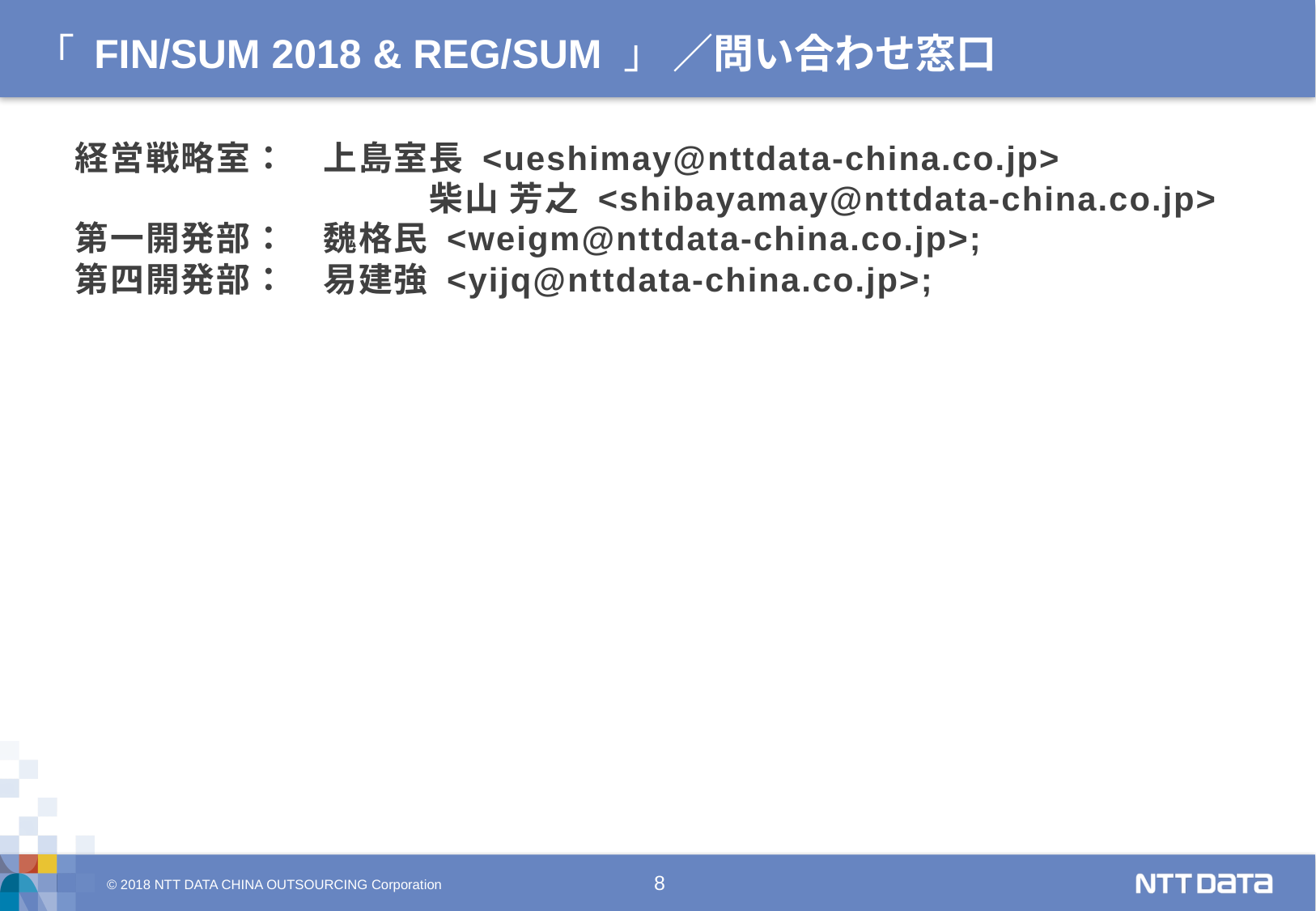

「 FIN/SUM 2018 & REG/SUM 」 ／問い合わせ窓口
経営戦略室：　上島室長 <ueshimay@nttdata-china.co.jp>
　　　　　　　　　　柴山 芳之 <shibayamay@nttdata-china.co.jp>
第一開発部：　魏格民 <weigm@nttdata-china.co.jp>;
第四開発部：　易建強 <yijq@nttdata-china.co.jp>;